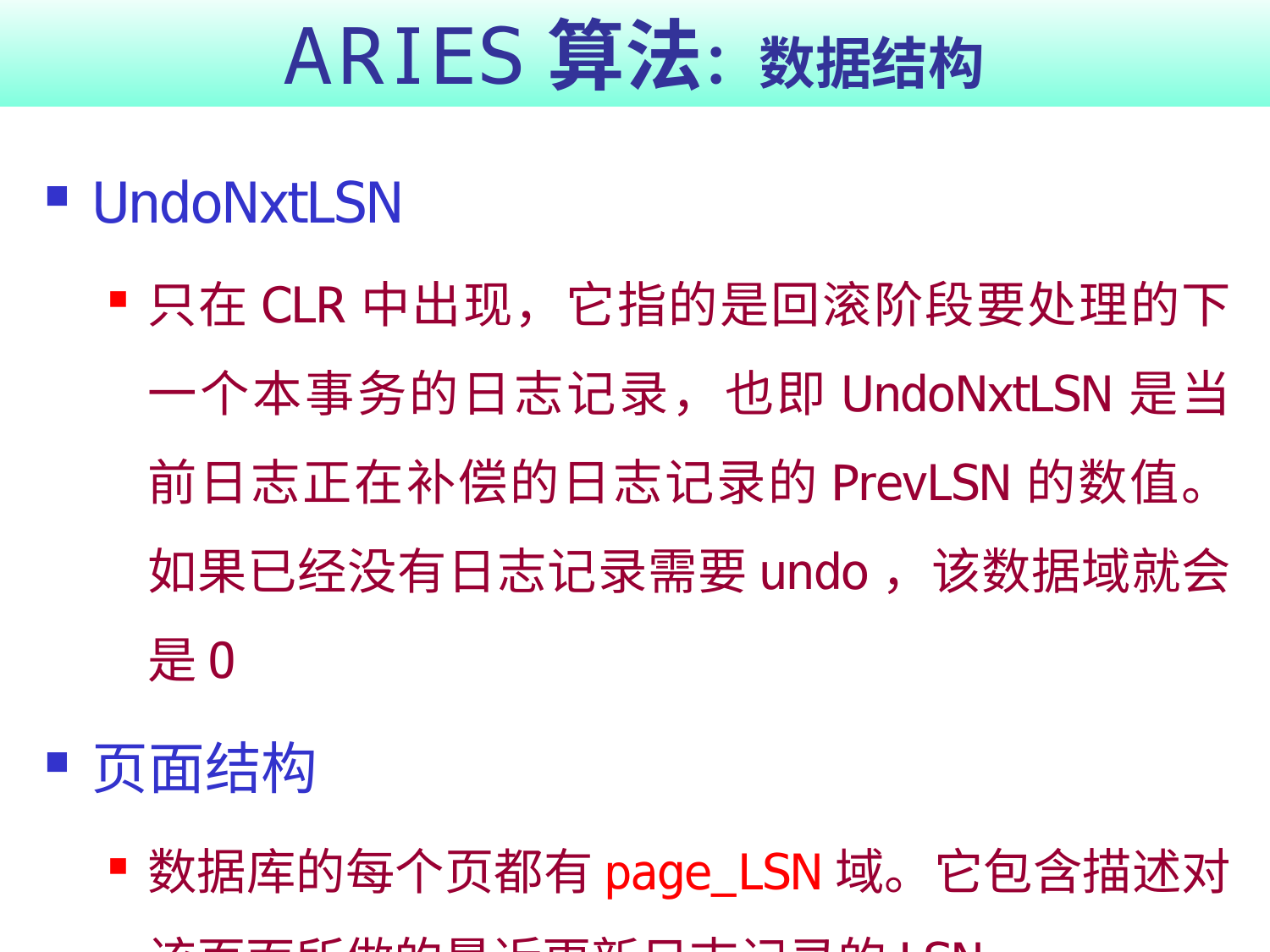

# ARIES算法：数据结构
UndoNxtLSN
只在CLR中出现，它指的是回滚阶段要处理的下一个本事务的日志记录，也即UndoNxtLSN是当前日志正在补偿的日志记录的PrevLSN的数值。如果已经没有日志记录需要undo，该数据域就会是0
页面结构
数据库的每个页都有page_LSN域。它包含描述对该页面所做的最近更新日志记录的LSN。